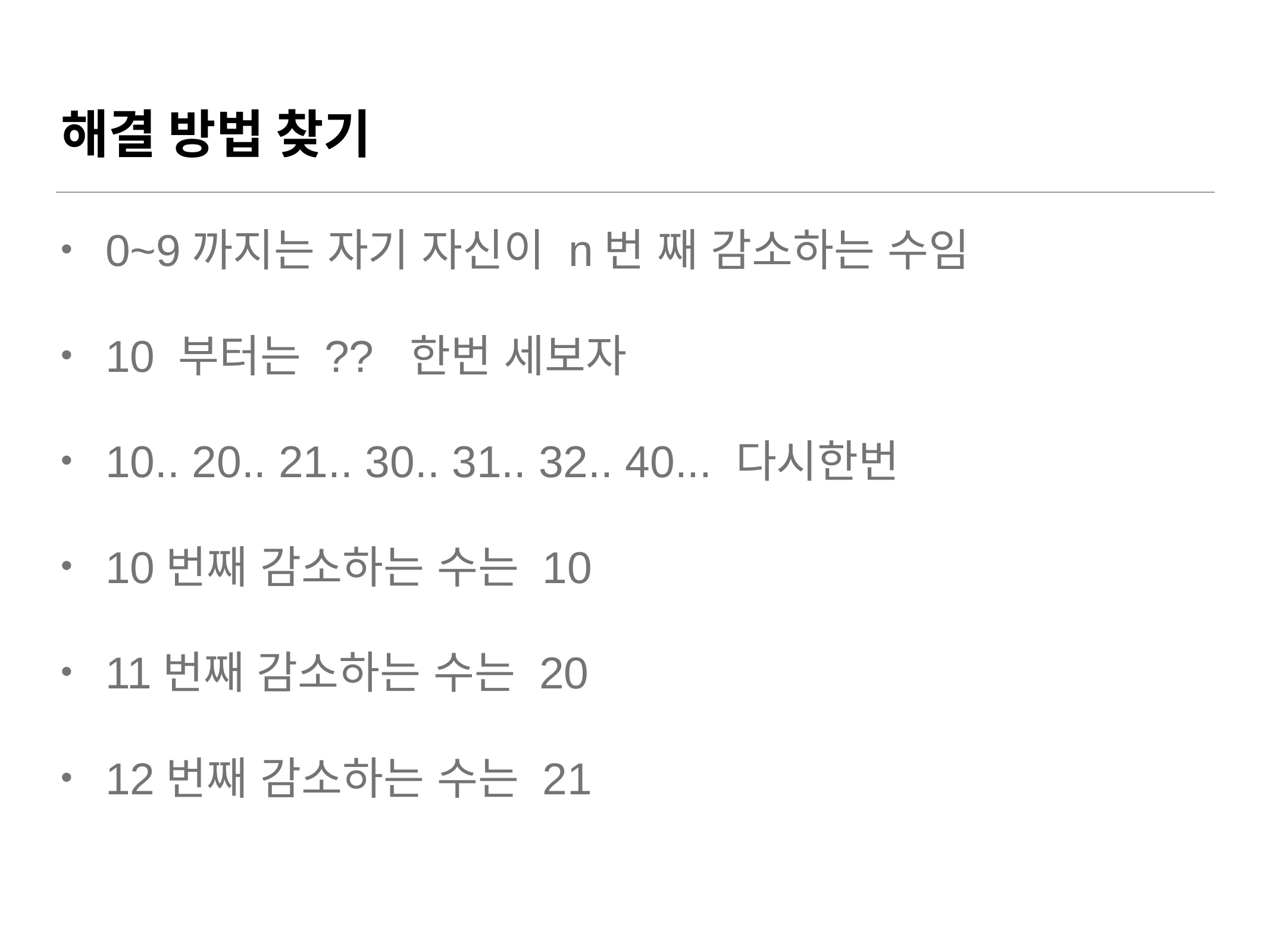

# 해결 방법 찾기
0~9까지는 자기 자신이 n번 째 감소하는 수임
10 부터는 ??  한번 세보자
10.. 20.. 21.. 30.. 31.. 32.. 40... 다시한번
10번째 감소하는 수는 10
11번째 감소하는 수는 20
12번째 감소하는 수는 21